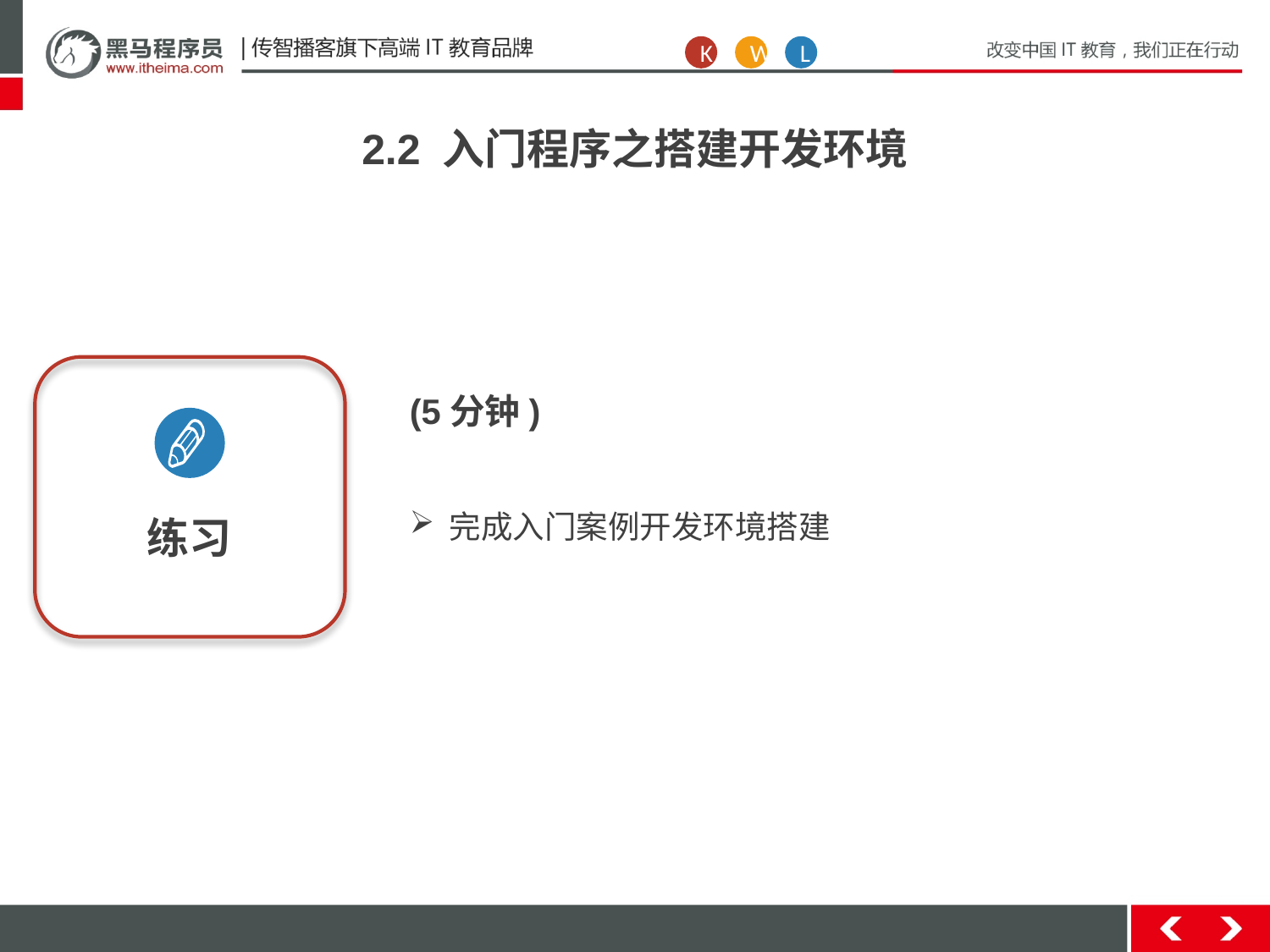

K
W
L
2.2 入门程序之搭建开发环境

练习
(5分钟)

完成入门案例开发环境搭建